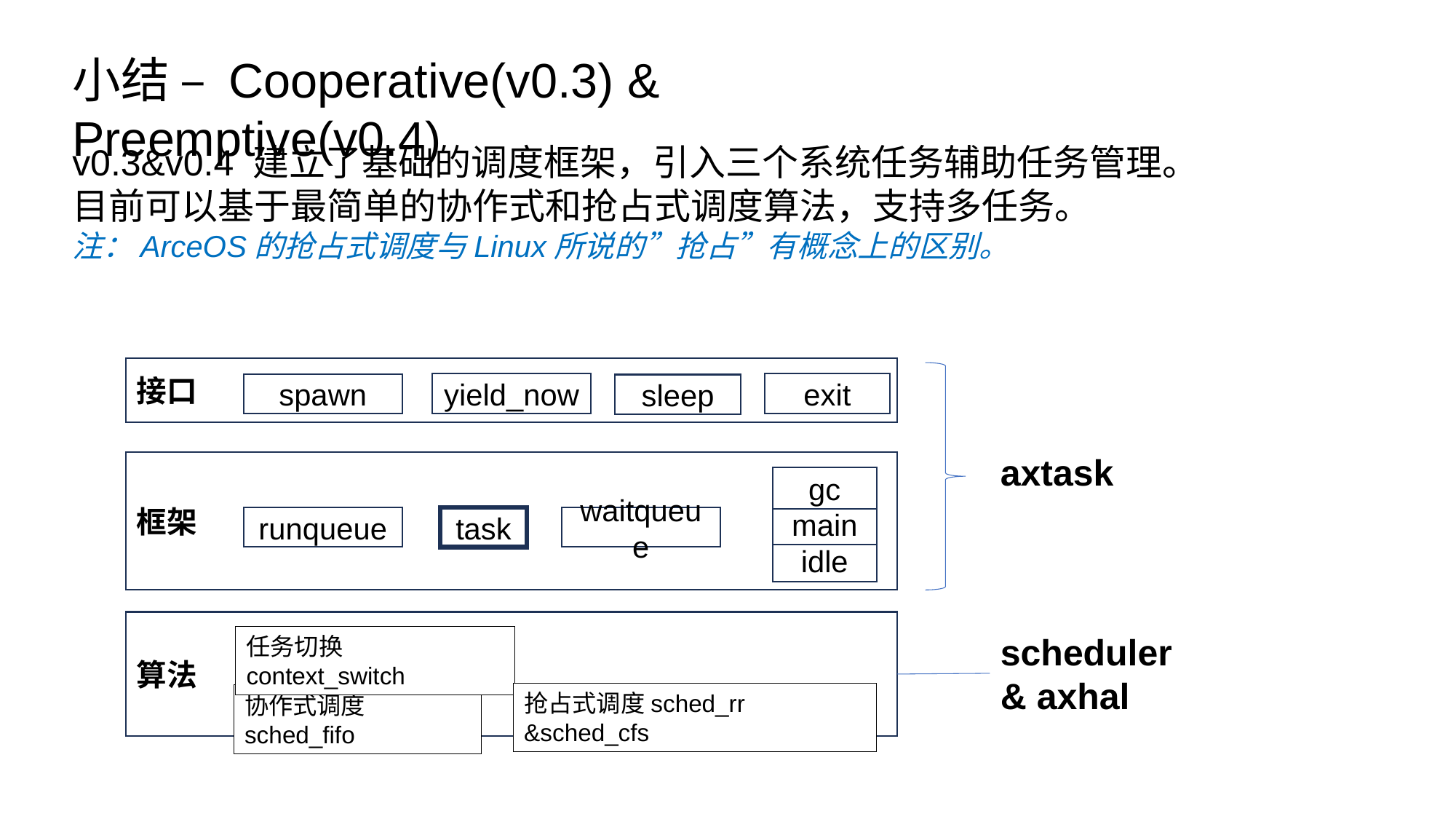

小结 – Cooperative(v0.3) & Preemptive(v0.4)
v0.3&v0.4 建立了基础的调度框架，引入三个系统任务辅助任务管理。目前可以基于最简单的协作式和抢占式调度算法，支持多任务。
注：ArceOS的抢占式调度与Linux所说的”抢占”有概念上的区别。
接口

yield_now
exit
spawn
sleep
axtask
框架
gc
main
task
waitqueue
runqueue
idle
算法
scheduler
& axhal
任务切换context_switch
抢占式调度sched_rr &sched_cfs
协作式调度sched_fifo